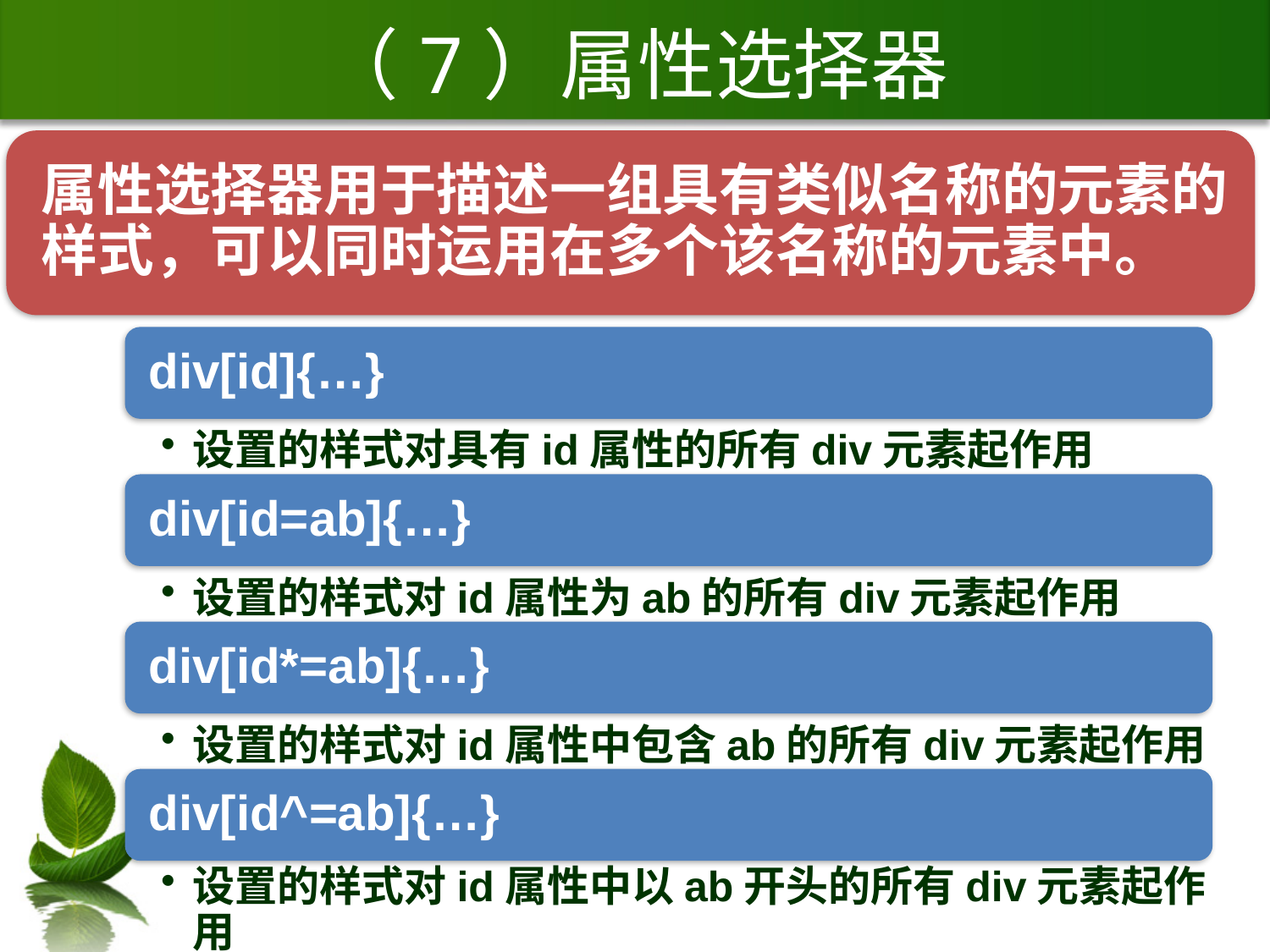

# （7）属性选择器
属性选择器用于描述一组具有类似名称的元素的样式，可以同时运用在多个该名称的元素中。
div[id]{…}
设置的样式对具有id属性的所有div元素起作用
div[id=ab]{…}
设置的样式对id属性为ab的所有div元素起作用
div[id*=ab]{…}
设置的样式对id属性中包含ab的所有div元素起作用
div[id^=ab]{…}
设置的样式对id属性中以ab开头的所有div元素起作用